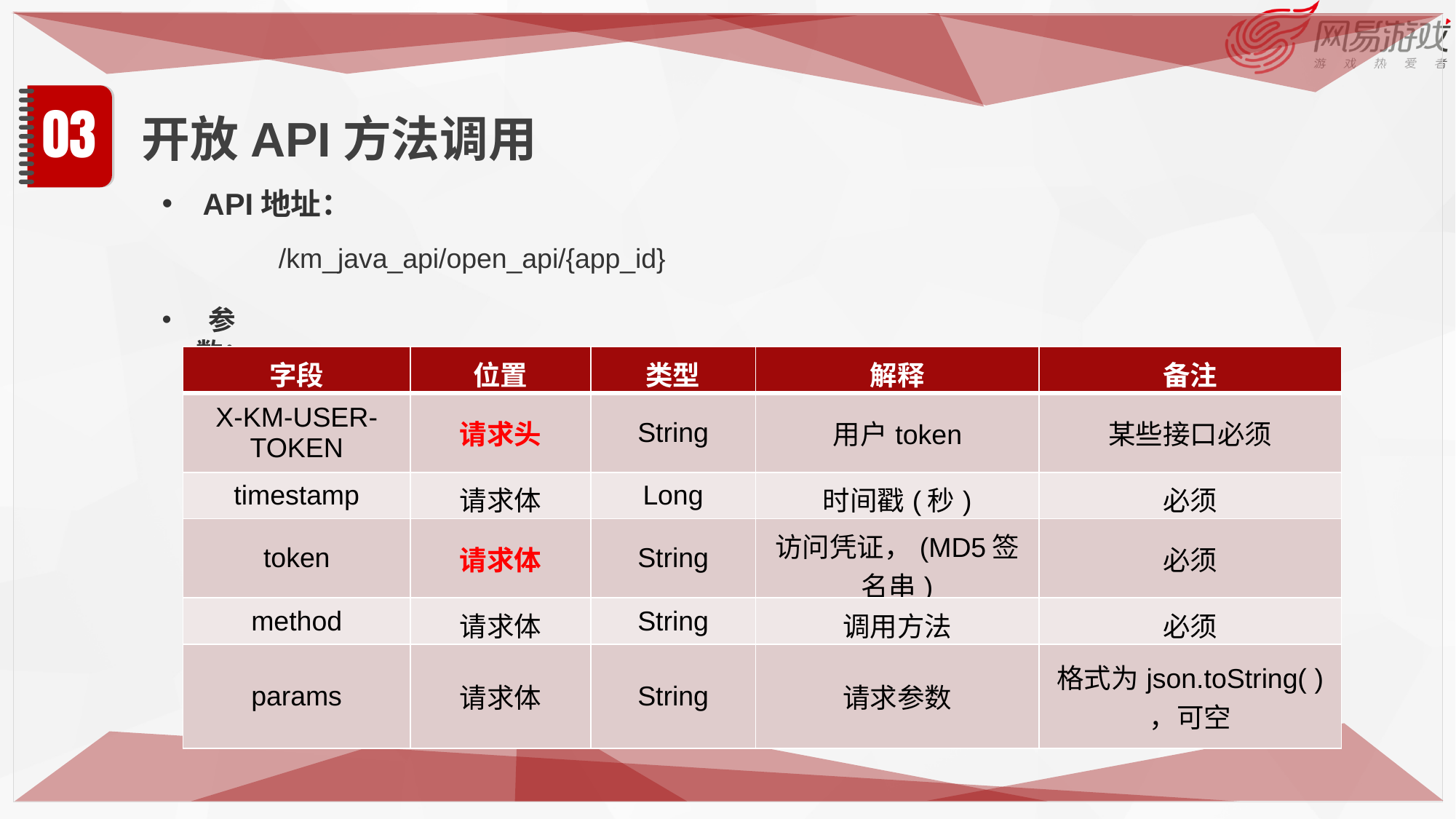

03
开放API方法调用
API地址：

     	 /km_java_api/open_api/{app_id}

 参数：
| 字段 | 位置 | 类型 | 解释 | 备注 |
| --- | --- | --- | --- | --- |
| X-KM-USER-TOKEN | 请求头 | String | 用户token | 某些接口必须 |
| timestamp | 请求体 | Long | 时间戳(秒) | 必须 |
| token | 请求体 | String | 访问凭证，(MD5签名串) | 必须 |
| method | 请求体 | String | 调用方法 | 必须 |
| params | 请求体 | String | 请求参数 | 格式为json.toString( ) ，可空 |